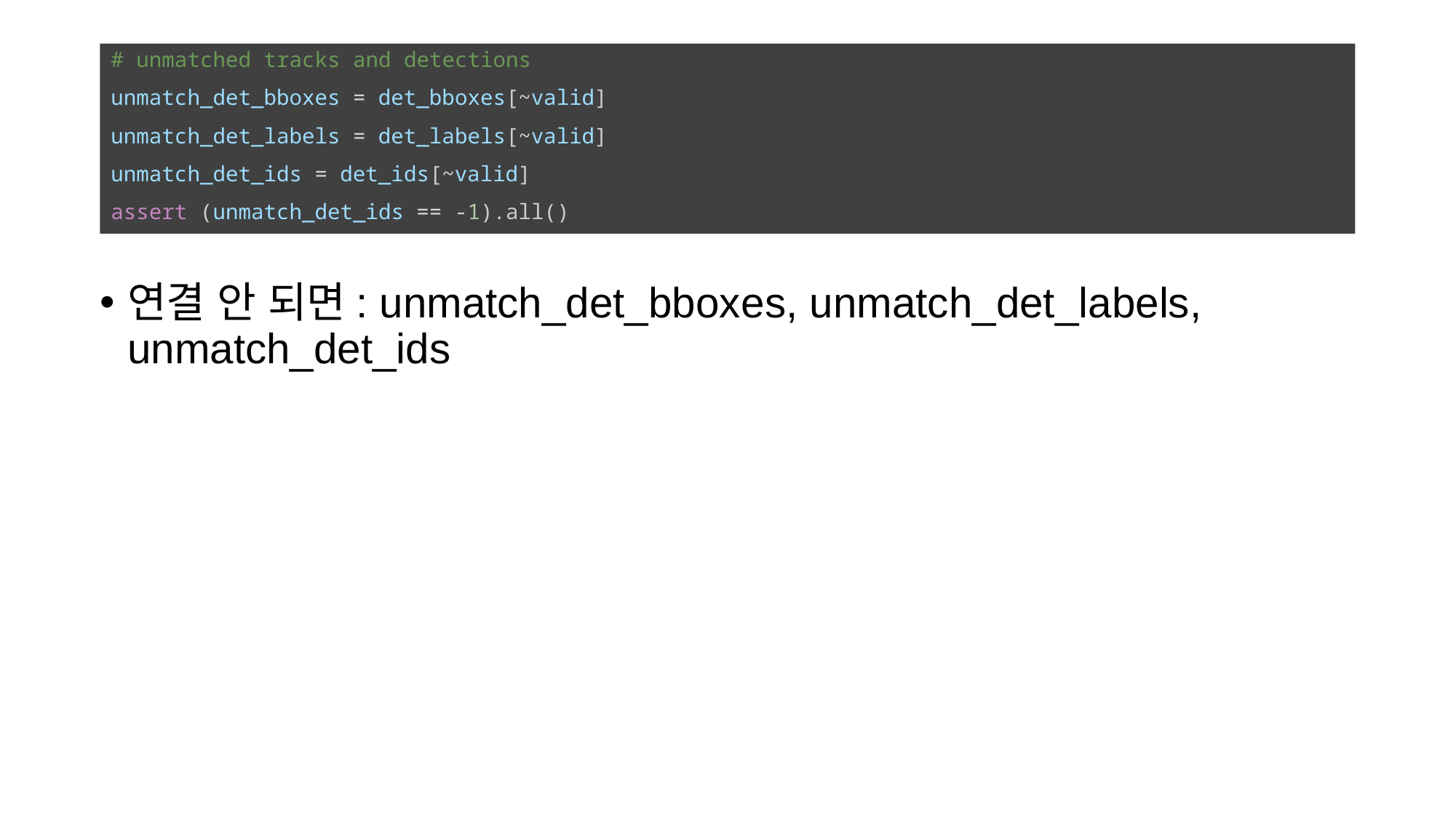

#
# unmatched tracks and detections
unmatch_det_bboxes = det_bboxes[~valid]
unmatch_det_labels = det_labels[~valid]
unmatch_det_ids = det_ids[~valid]
assert (unmatch_det_ids == -1).all()

연결 안 되면: unmatch_det_bboxes, unmatch_det_labels, unmatch_det_ids